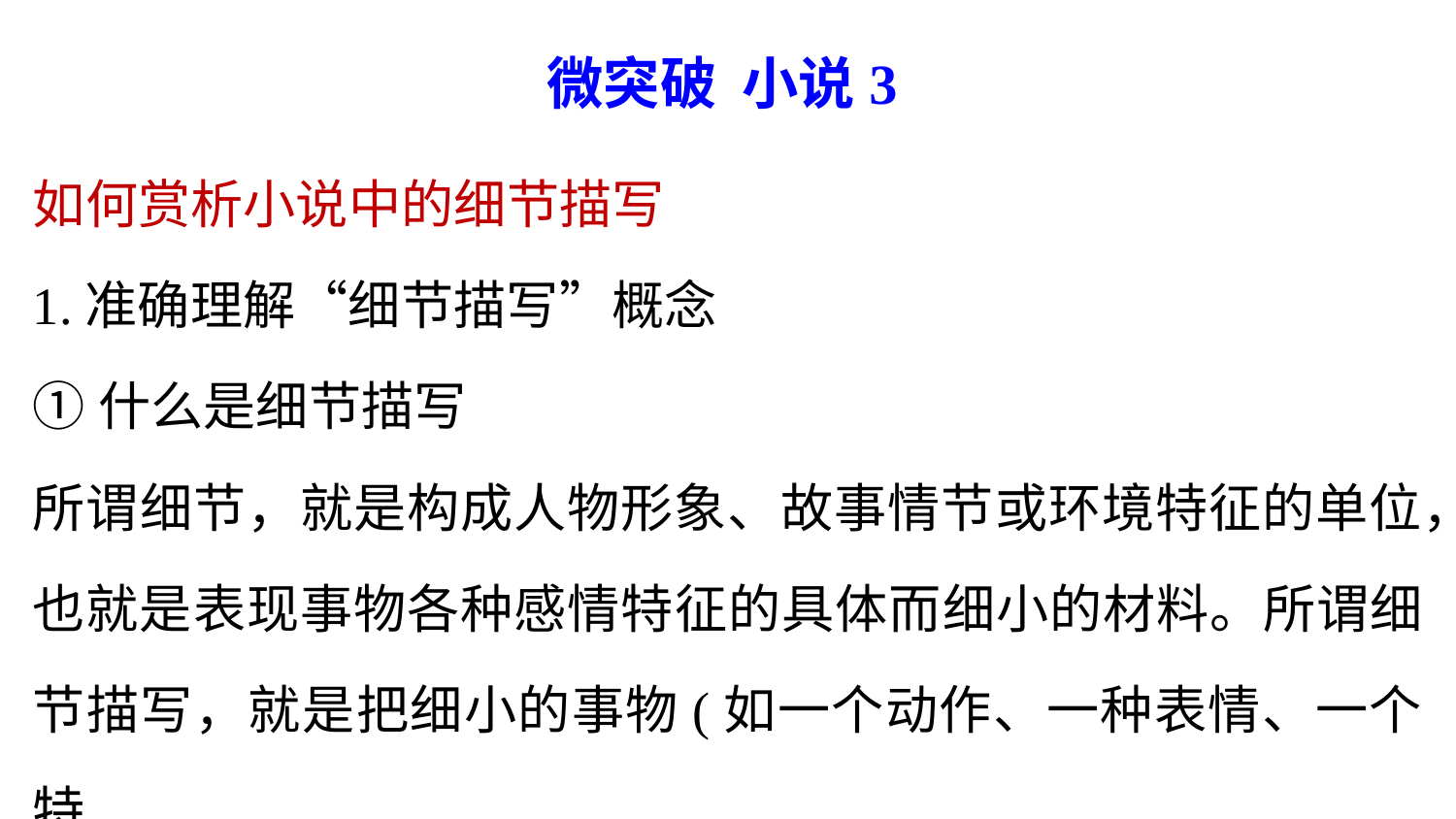

微突破  小说3
如何赏析小说中的细节描写
1.准确理解“细节描写”概念
①什么是细节描写
所谓细节，就是构成人物形象、故事情节或环境特征的单位，也就是表现事物各种感情特征的具体而细小的材料。所谓细节描写，就是把细小的事物(如一个动作、一种表情、一个特